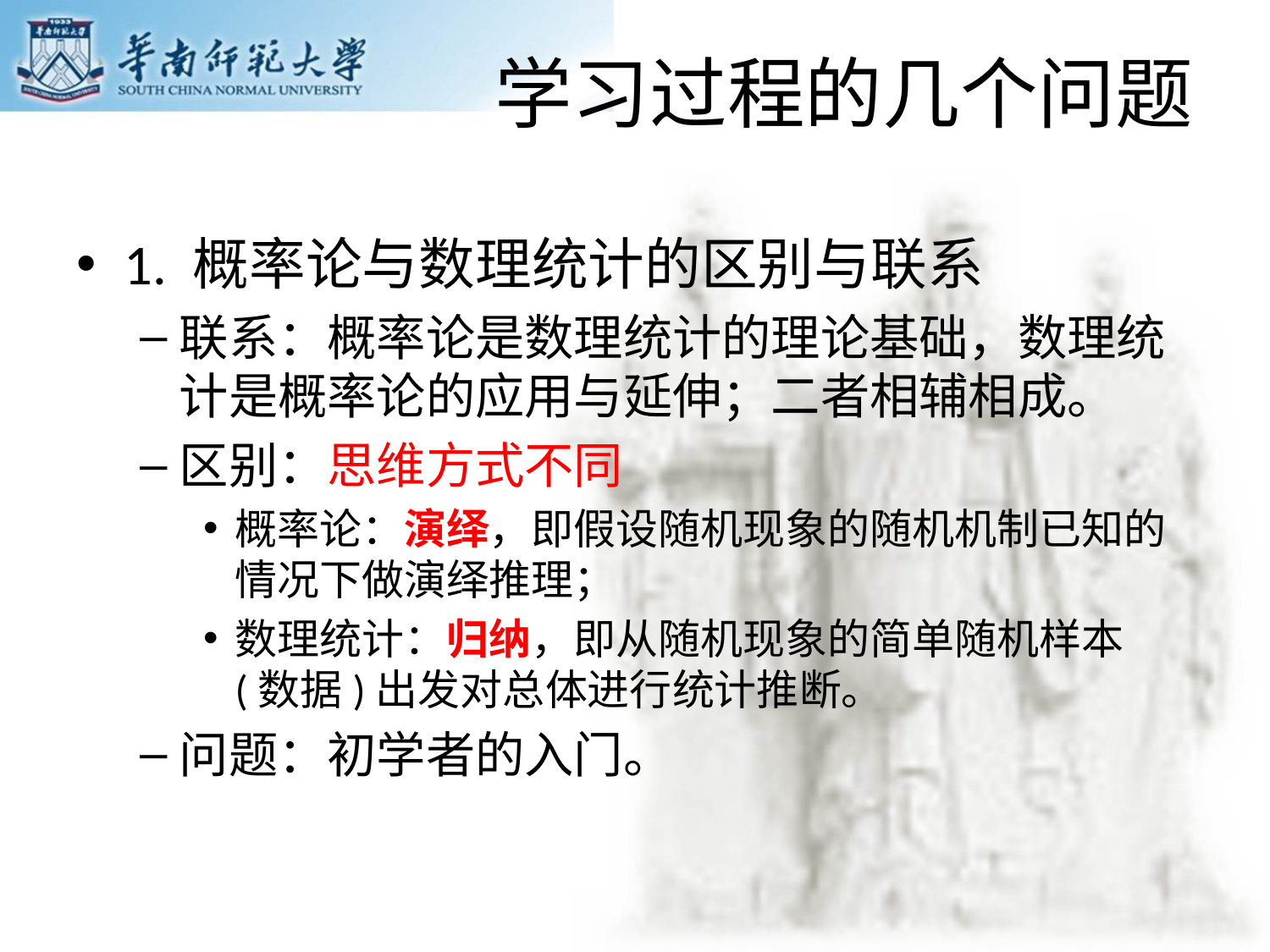

# 学习过程的几个问题
1. 概率论与数理统计的区别与联系
联系：概率论是数理统计的理论基础，数理统计是概率论的应用与延伸；二者相辅相成。
区别：思维方式不同
概率论：演绎，即假设随机现象的随机机制已知的情况下做演绎推理；
数理统计：归纳，即从随机现象的简单随机样本(数据)出发对总体进行统计推断。
问题：初学者的入门。